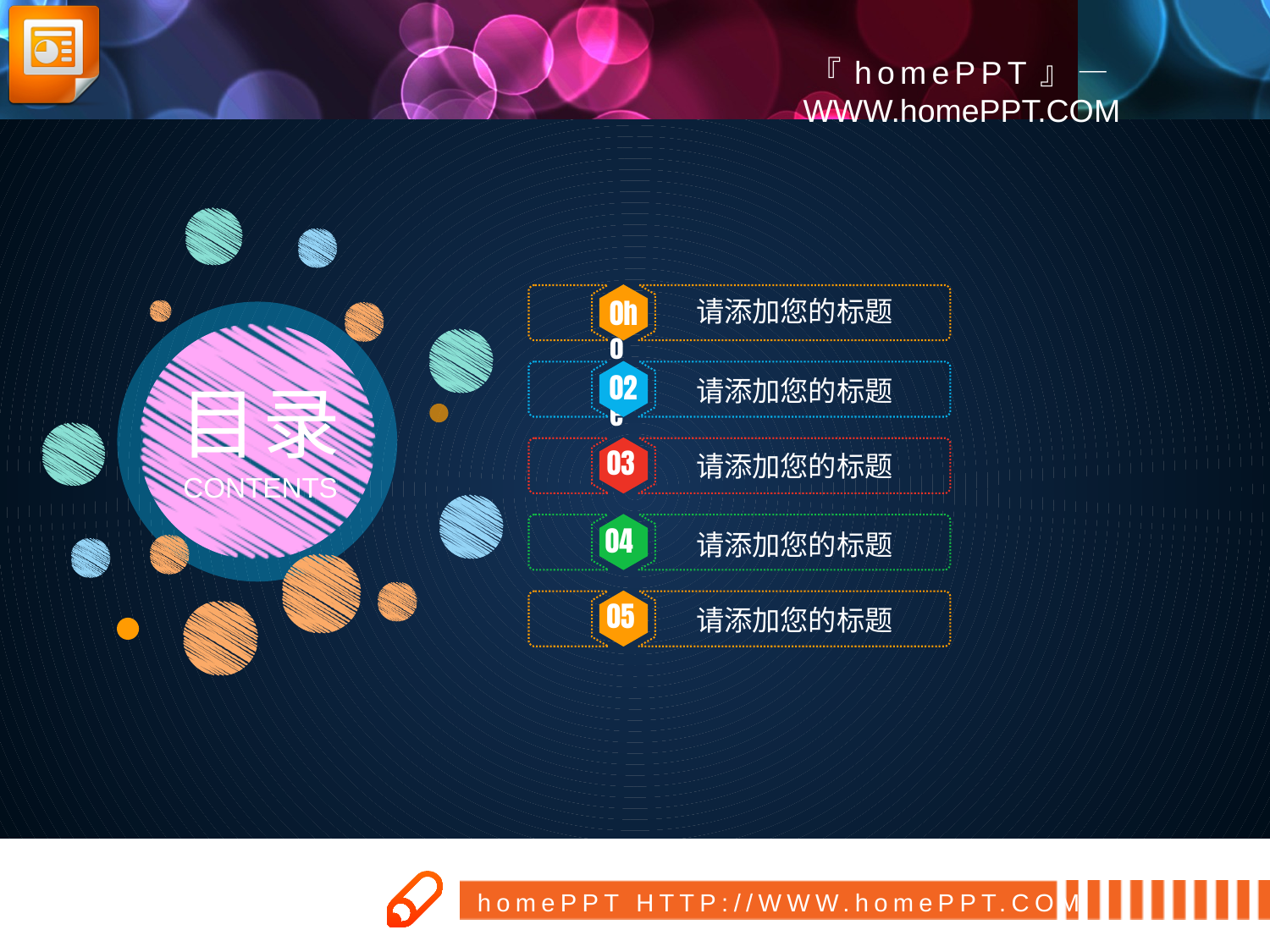

请添加您的标题
0home

请添加您的标题
02
目录

请添加您的标题
03
CONTENTS

04
请添加您的标题

05
请添加您的标题